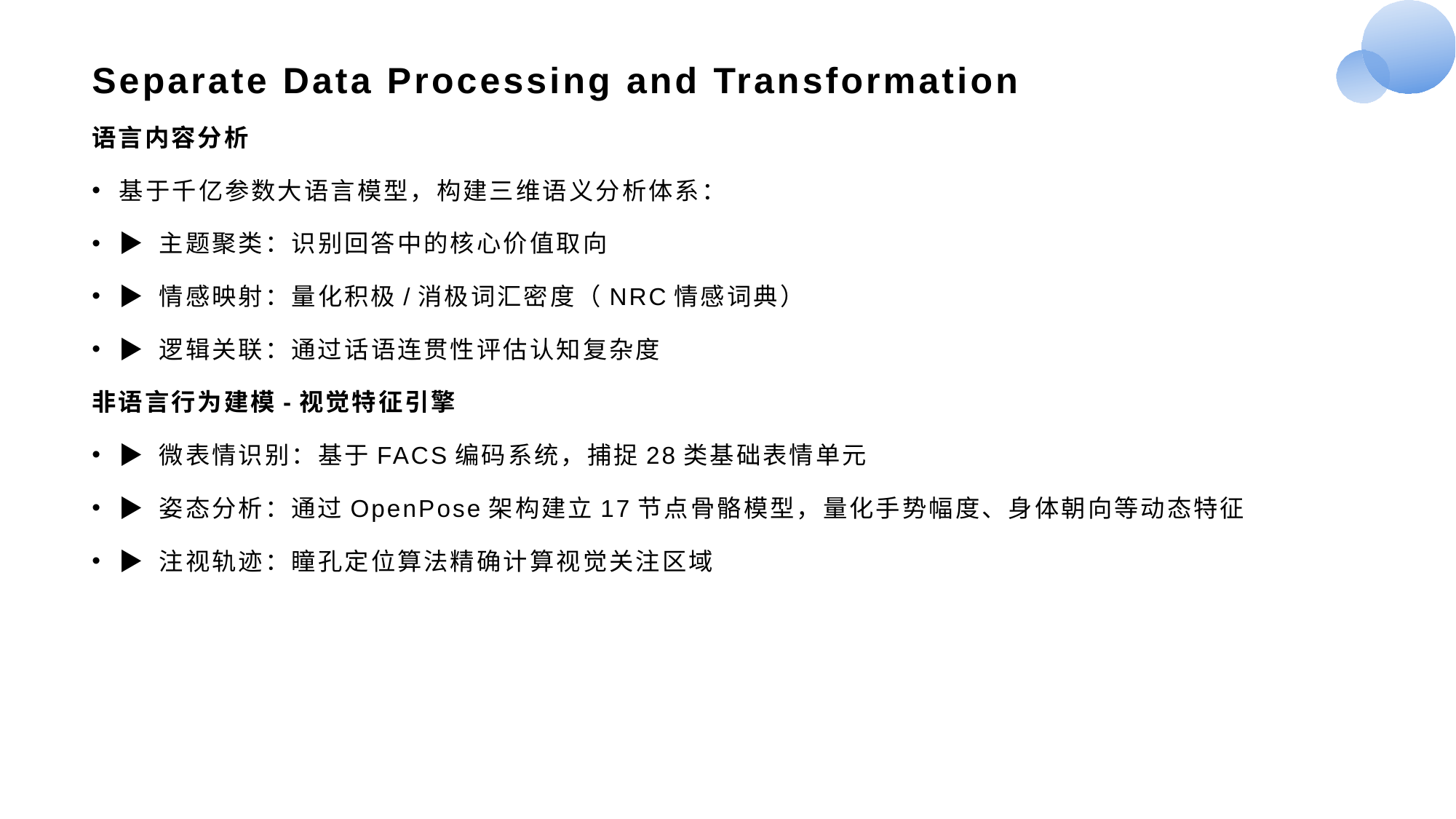

# Separate Data Processing and Transformation
语言内容分析
基于千亿参数大语言模型，构建三维语义分析体系：
▶ 主题聚类：识别回答中的核心价值取向
▶ 情感映射：量化积极/消极词汇密度（NRC情感词典）
▶ 逻辑关联：通过话语连贯性评估认知复杂度
非语言行为建模-视觉特征引擎
▶ 微表情识别：基于FACS编码系统，捕捉28类基础表情单元
▶ 姿态分析：通过OpenPose架构建立17节点骨骼模型，量化手势幅度、身体朝向等动态特征
▶ 注视轨迹：瞳孔定位算法精确计算视觉关注区域